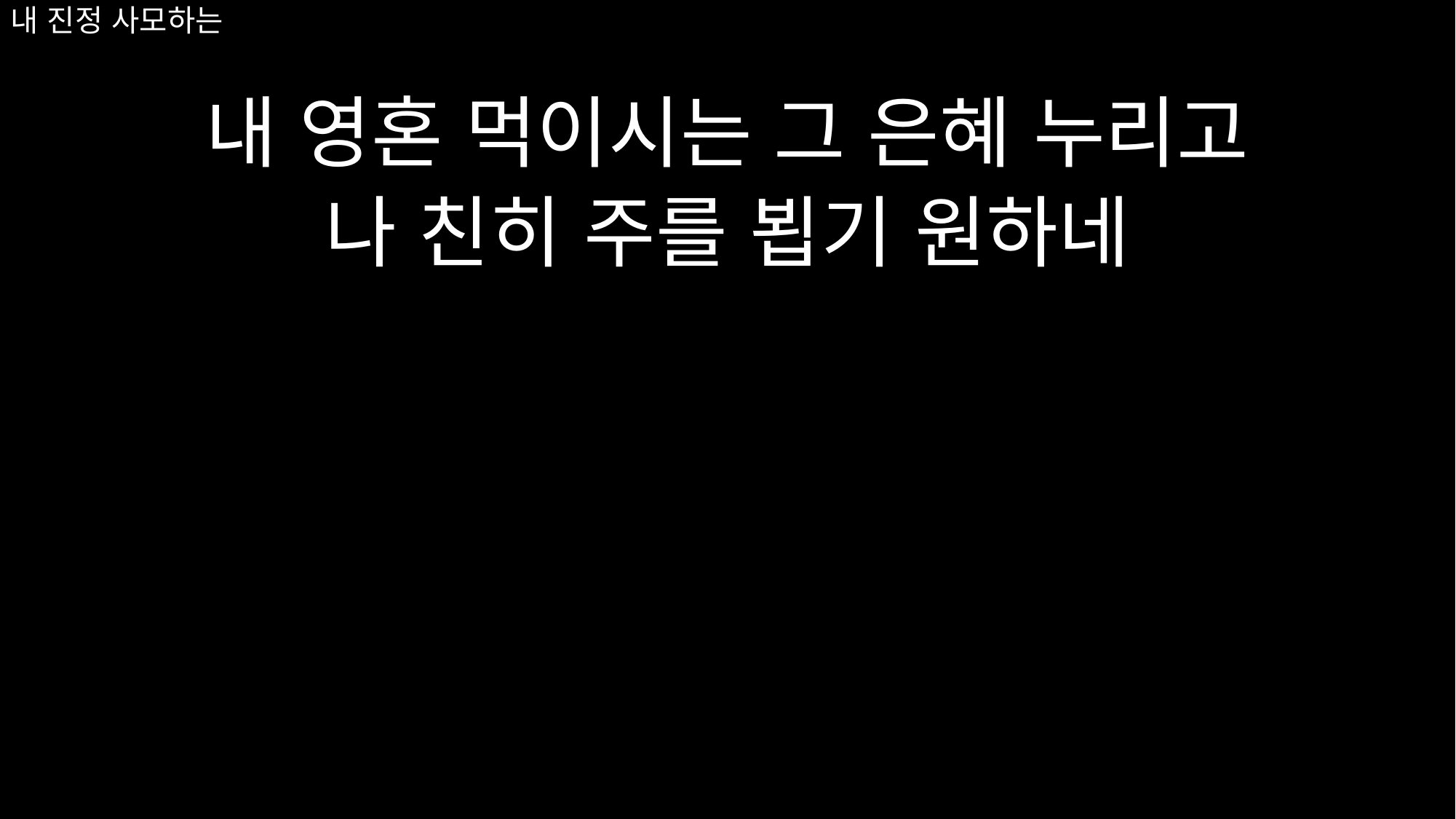

# 내 진정 사모하는
내 영혼 먹이시는 그 은혜 누리고
나 친히 주를 뵙기 원하네